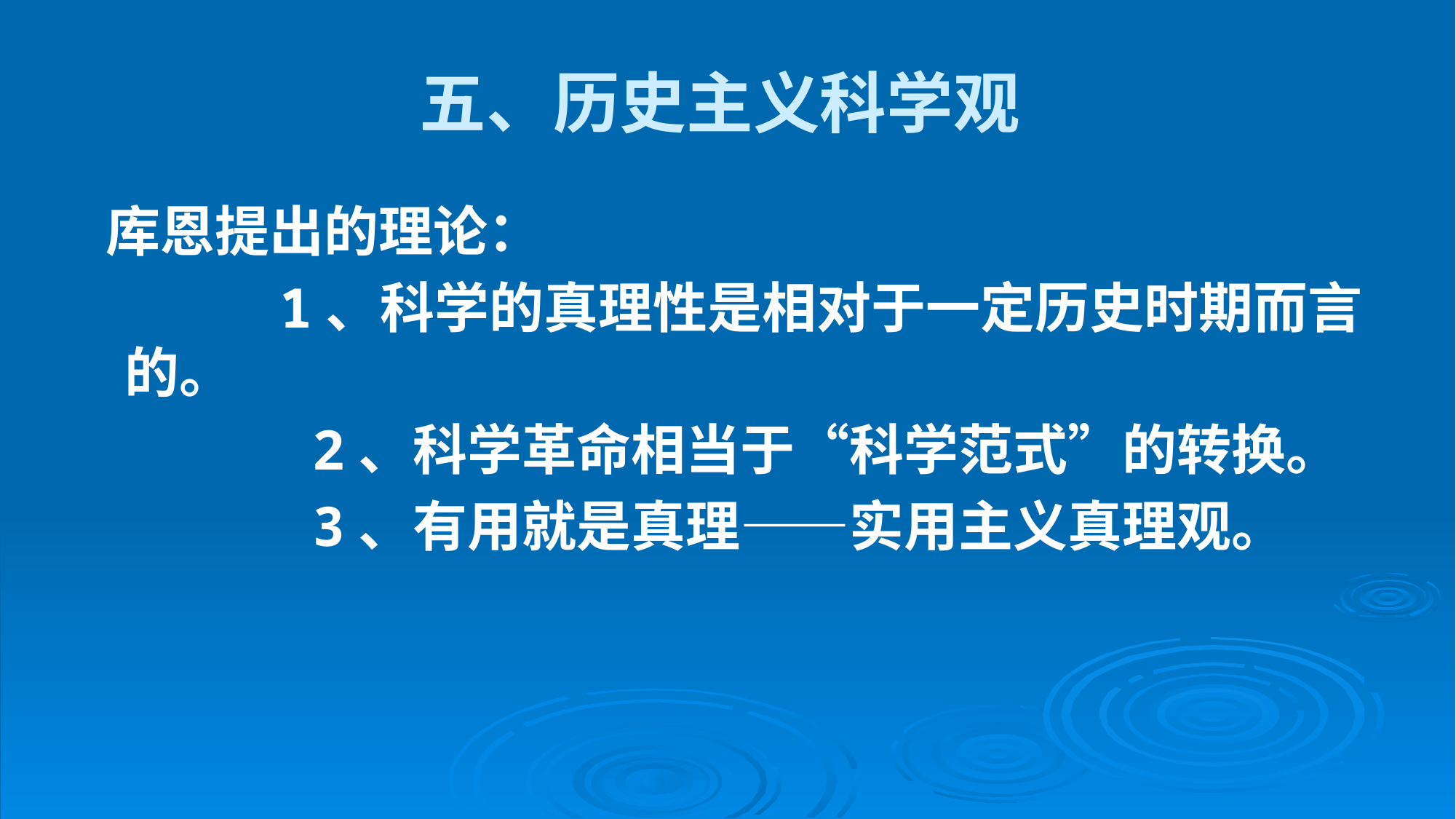

# 五、历史主义科学观
 库恩提出的理论：
      1、科学的真理性是相对于一定历史时期而言的。
       2、科学革命相当于“科学范式”的转换。
       3、有用就是真理——实用主义真理观。